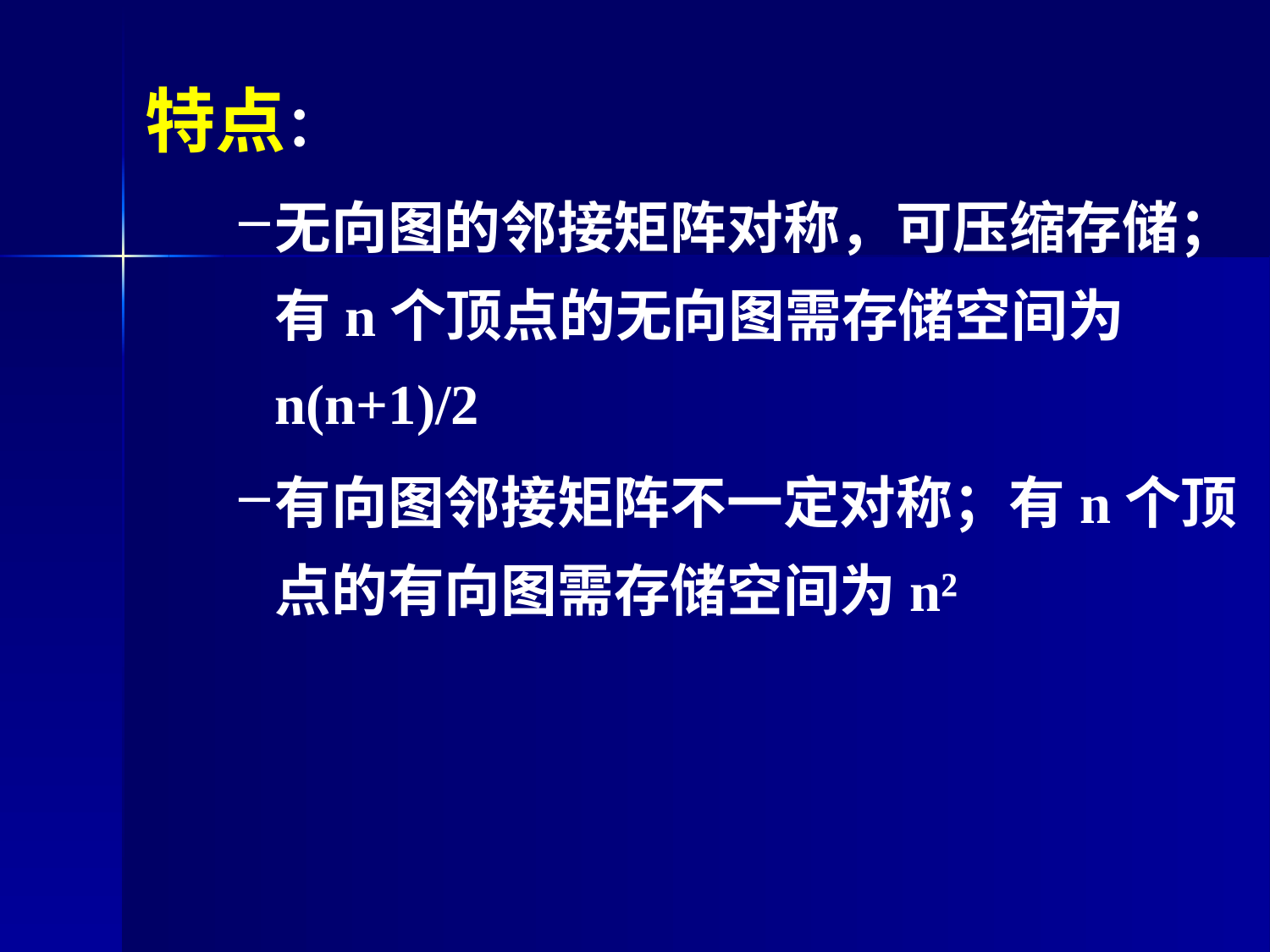

特点：
无向图的邻接矩阵对称，可压缩存储；有n个顶点的无向图需存储空间为n(n+1)/2
有向图邻接矩阵不一定对称；有n个顶点的有向图需存储空间为n²